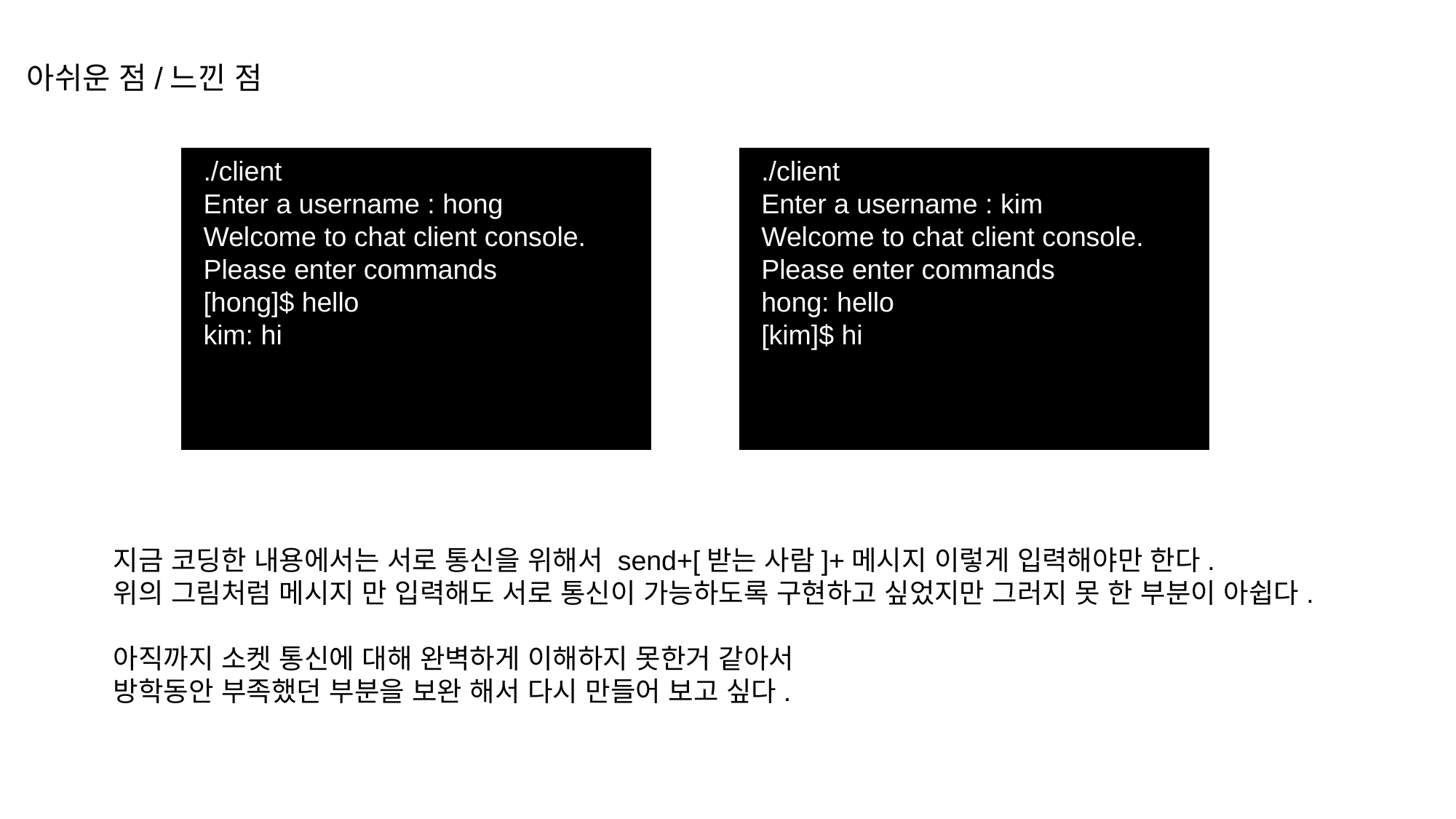

# 아쉬운 점/느낀 점

./client
Enter a username : kim
Welcome to chat client console.
Please enter commands
hong: hello
[kim]$ hi

./client
Enter a username : hong
Welcome to chat client console.
Please enter commands
[hong]$ hello
kim: hi
지금 코딩한 내용에서는 서로 통신을 위해서 send+[받는 사람]+메시지 이렇게 입력해야만 한다.
위의 그림처럼 메시지 만 입력해도 서로 통신이 가능하도록 구현하고 싶었지만 그러지 못 한 부분이 아쉽다.

아직까지 소켓 통신에 대해 완벽하게 이해하지 못한거 같아서
방학동안 부족했던 부분을 보완 해서 다시 만들어 보고 싶다.